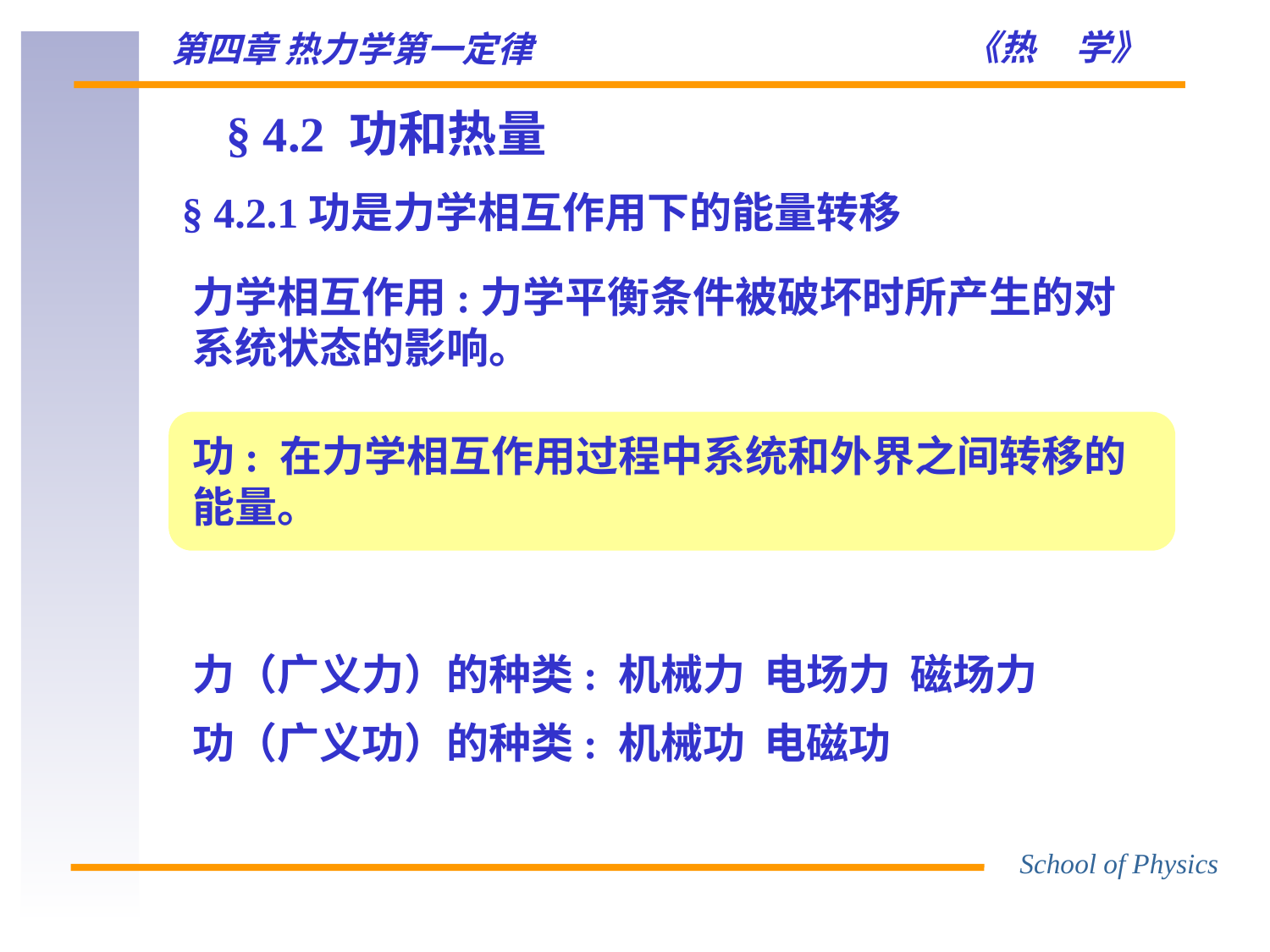

§ 4.2 功和热量
§ 4.2.1功是力学相互作用下的能量转移
力学相互作用:力学平衡条件被破坏时所产生的对系统状态的影响。

功: 在力学相互作用过程中系统和外界之间转移的能量。
力（广义力）的种类: 机械力  电场力  磁场力
功（广义功）的种类: 机械功  电磁功